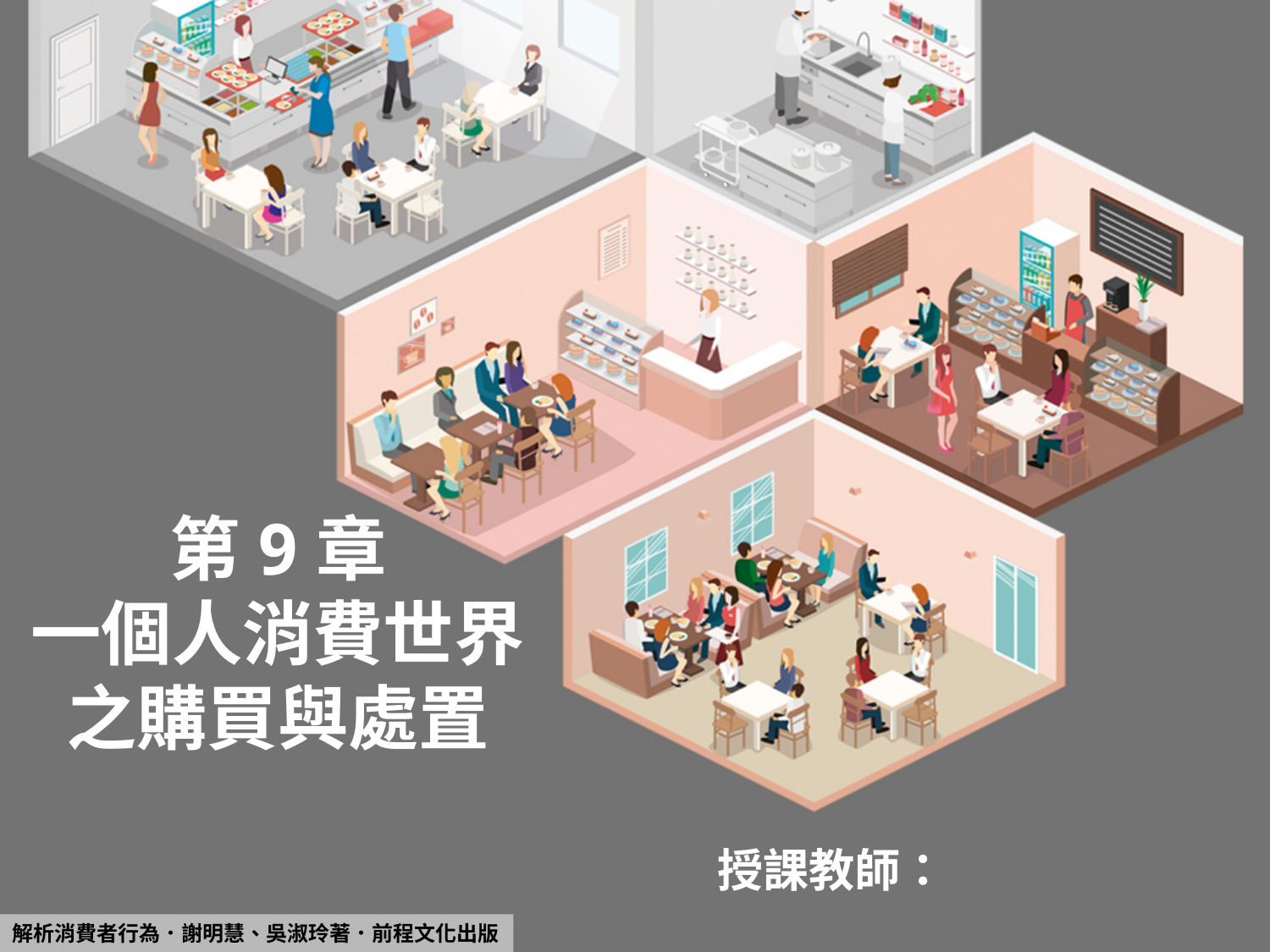

# 第9章 一個人消費世界之購買與處置
授課教師：
解析消費者行為．謝明慧、吳淑玲著．前程文化出版